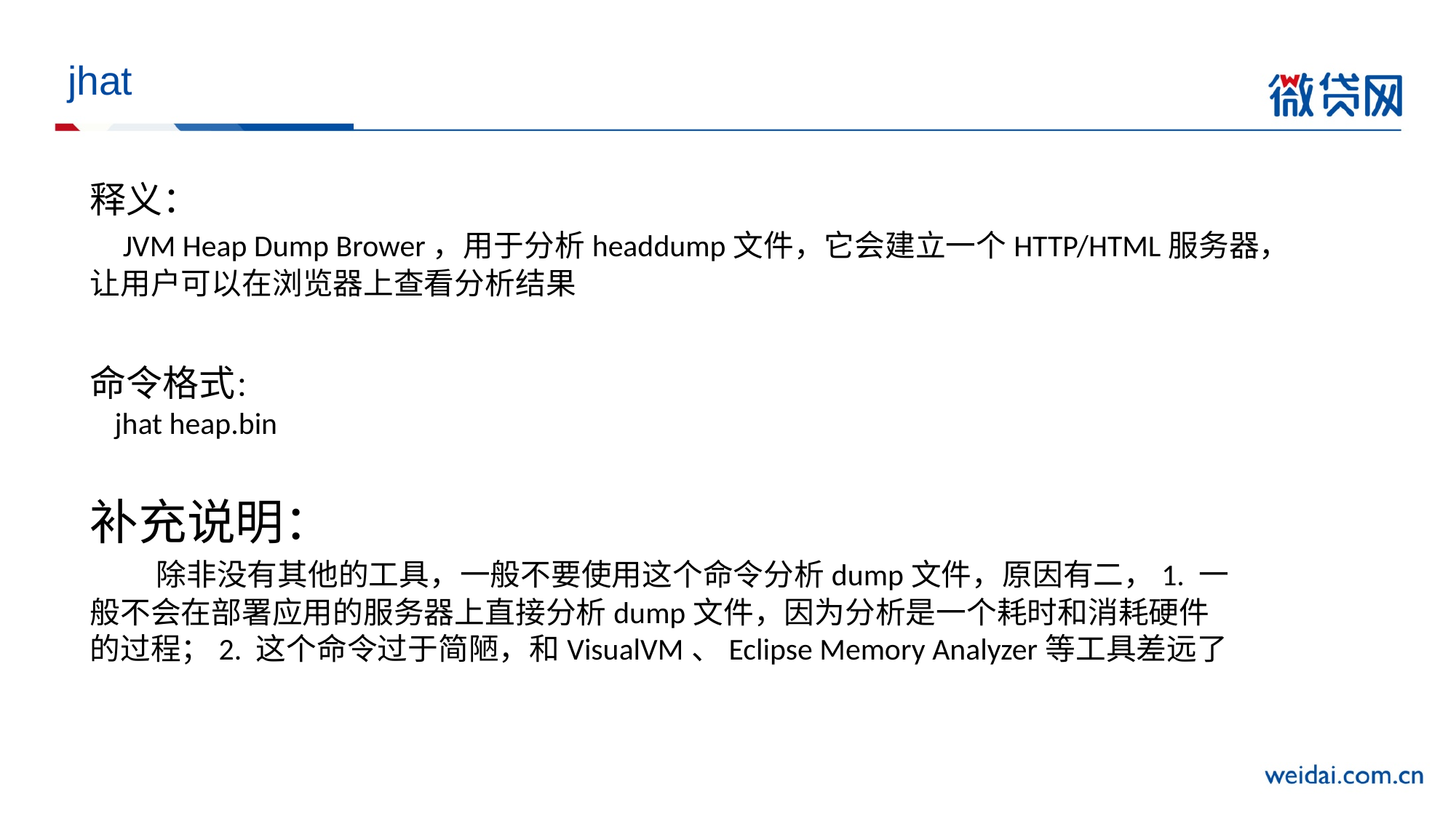

# jhat
释义：
    JVM Heap Dump Brower，用于分析headdump文件，它会建立一个HTTP/HTML服务器，让用户可以在浏览器上查看分析结果
命令格式：
    jhat heap.bin
补充说明：
       除非没有其他的工具，一般不要使用这个命令分析dump文件，原因有二，1. 一般不会在部署应用的服务器上直接分析dump文件，因为分析是一个耗时和消耗硬件的过程；2. 这个命令过于简陋，和VisualVM、Eclipse Memory Analyzer等工具差远了